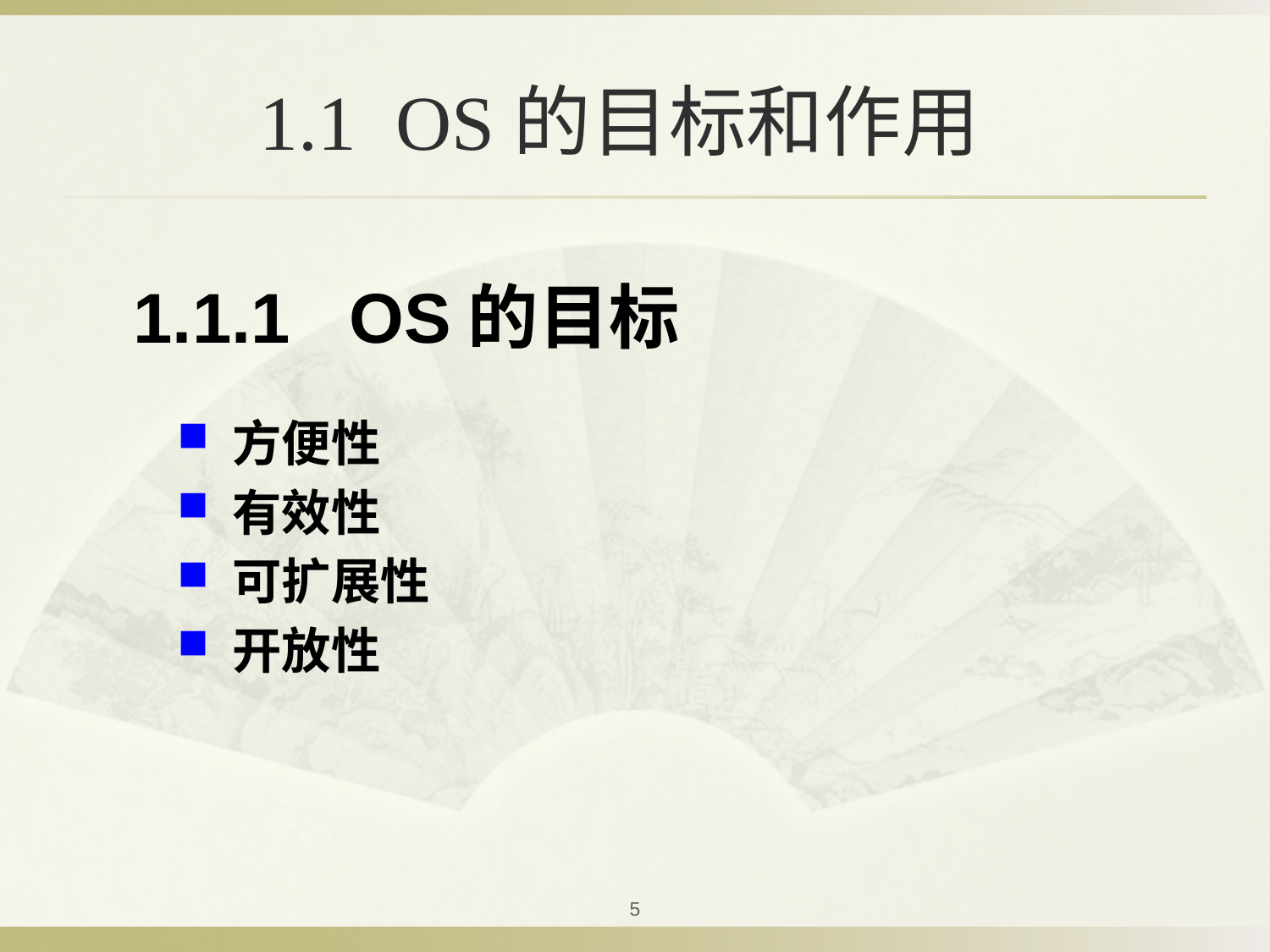

# 1.1  OS的目标和作用
1.1.1   OS的目标
 方便性
 有效性
 可扩展性
 开放性
5